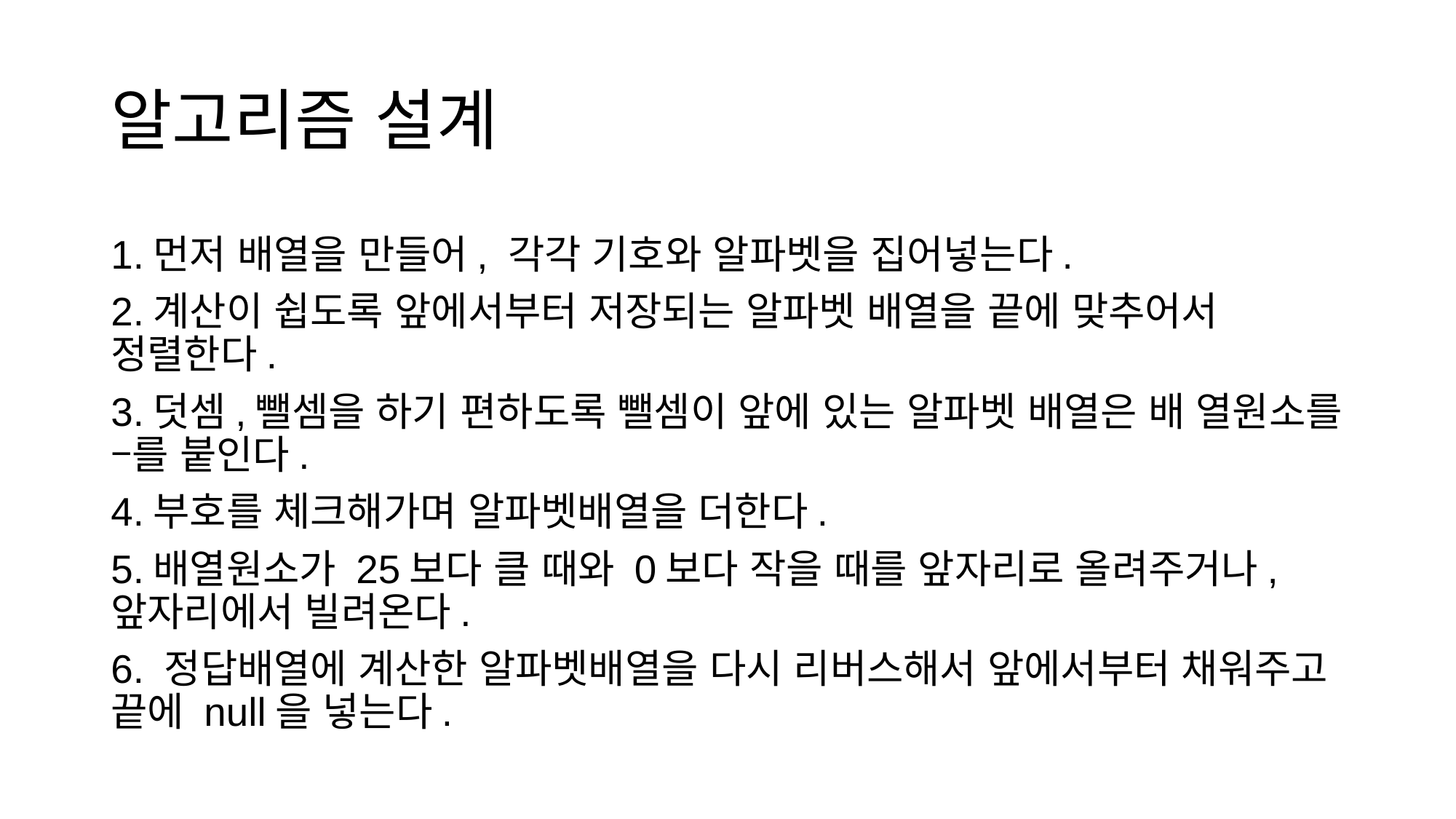

# 알고리즘 설계
1.먼저 배열을 만들어, 각각 기호와 알파벳을 집어넣는다.
2.계산이 쉽도록 앞에서부터 저장되는 알파벳 배열을 끝에 맞추어서 정렬한다.
3.덧셈,뺄셈을 하기 편하도록 뺄셈이 앞에 있는 알파벳 배열은 배 열원소를 –를 붙인다.
4.부호를 체크해가며 알파벳배열을 더한다.
5.배열원소가 25보다 클 때와 0보다 작을 때를 앞자리로 올려주거나, 앞자리에서 빌려온다.
6. 정답배열에 계산한 알파벳배열을 다시 리버스해서 앞에서부터 채워주고 끝에 null을 넣는다.